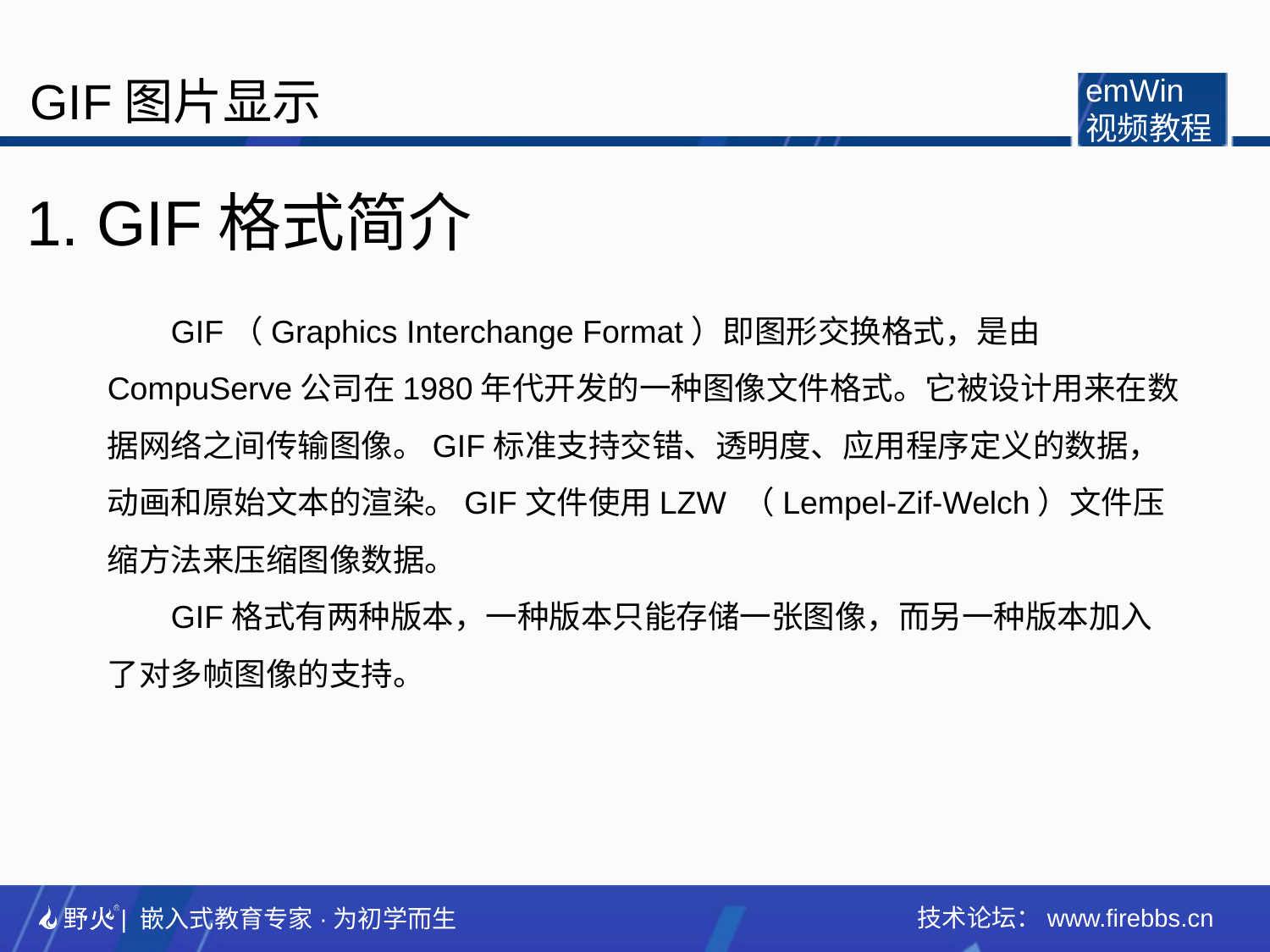

GIF图片显示
emWin
视频教程
1. GIF格式简介
GIF（Graphics Interchange Format）即图形交换格式，是由CompuServe公司在1980年代开发的一种图像文件格式。它被设计用来在数据网络之间传输图像。GIF标准支持交错、透明度、应用程序定义的数据，动画和原始文本的渲染。GIF文件使用LZW （Lempel-Zif-Welch）文件压缩方法来压缩图像数据。
GIF格式有两种版本，一种版本只能存储一张图像，而另一种版本加入了对多帧图像的支持。